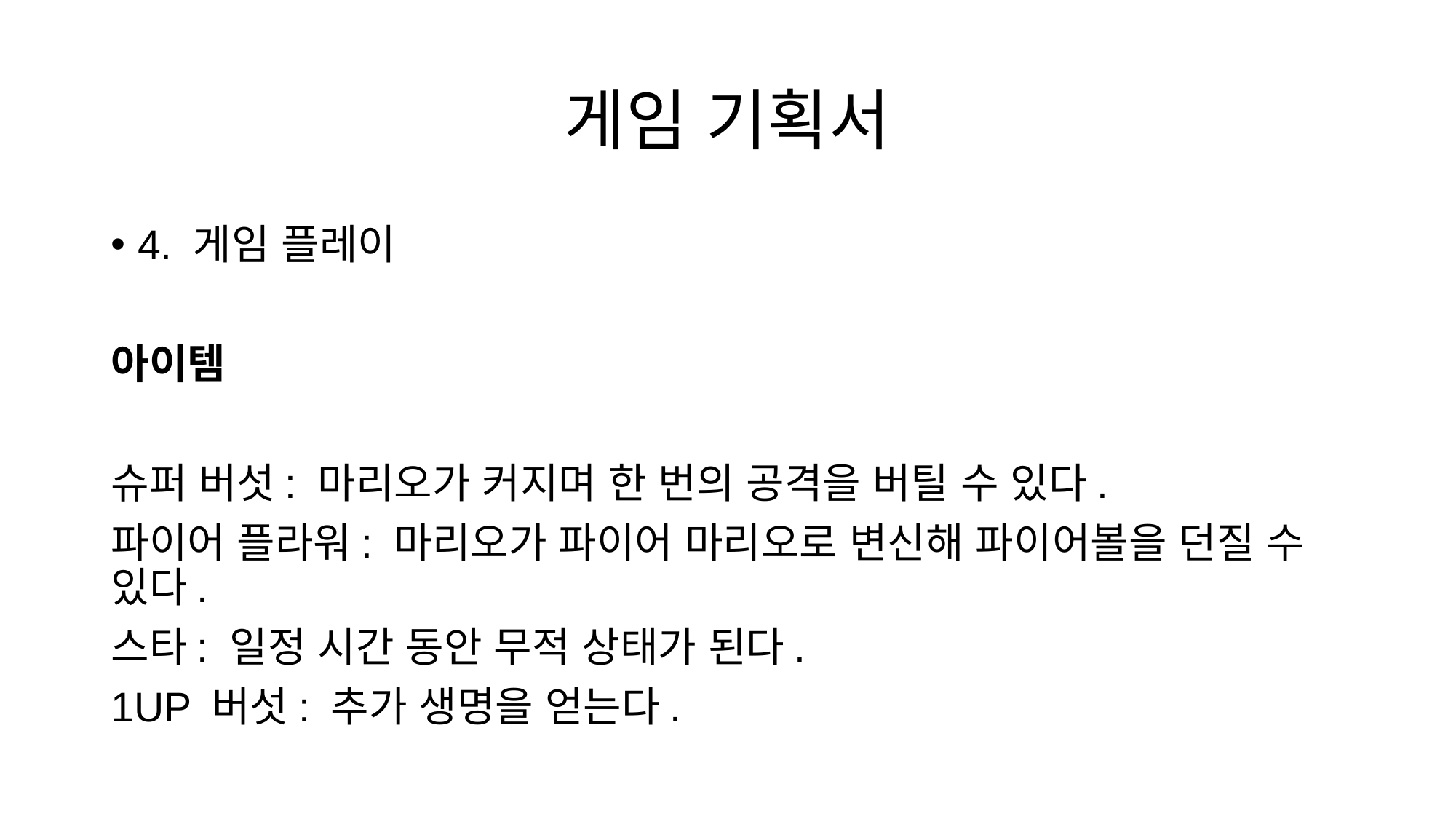

# 게임 기획서
4. 게임 플레이

아이템

슈퍼 버섯: 마리오가 커지며 한 번의 공격을 버틸 수 있다.
파이어 플라워: 마리오가 파이어 마리오로 변신해 파이어볼을 던질 수 있다.
스타: 일정 시간 동안 무적 상태가 된다.
1UP 버섯: 추가 생명을 얻는다.